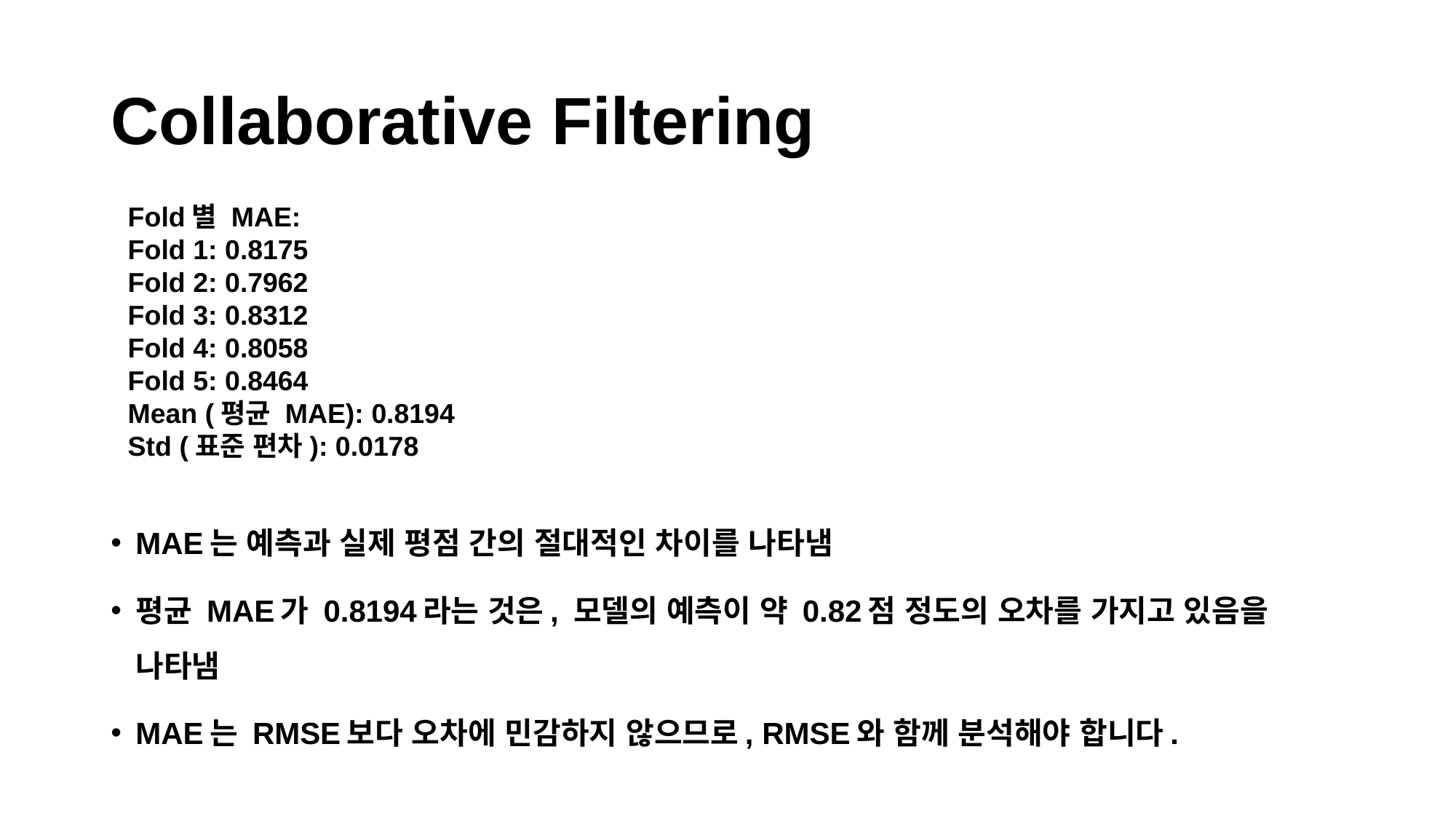

# Collaborative Filtering
Fold별 MAE:
Fold 1: 0.8175
Fold 2: 0.7962
Fold 3: 0.8312
Fold 4: 0.8058
Fold 5: 0.8464
Mean (평균 MAE): 0.8194
Std (표준 편차): 0.0178
MAE는 예측과 실제 평점 간의 절대적인 차이를 나타냄
평균 MAE가 0.8194라는 것은, 모델의 예측이 약 0.82점 정도의 오차를 가지고 있음을 나타냄
MAE는 RMSE보다 오차에 민감하지 않으므로, RMSE와 함께 분석해야 합니다.